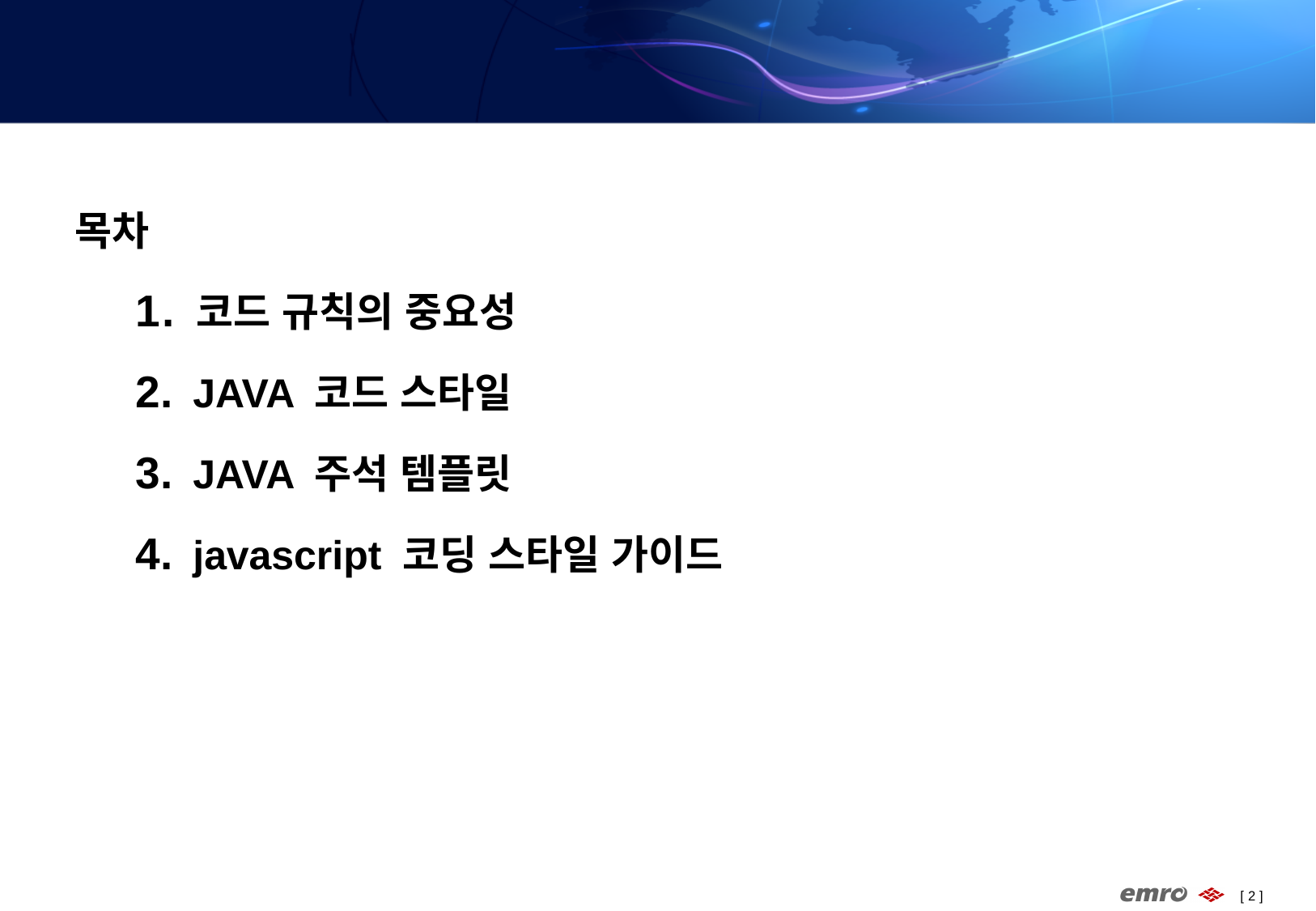

목차
코드 규칙의 중요성
 JAVA 코드 스타일
 JAVA 주석 템플릿
 javascript 코딩 스타일 가이드